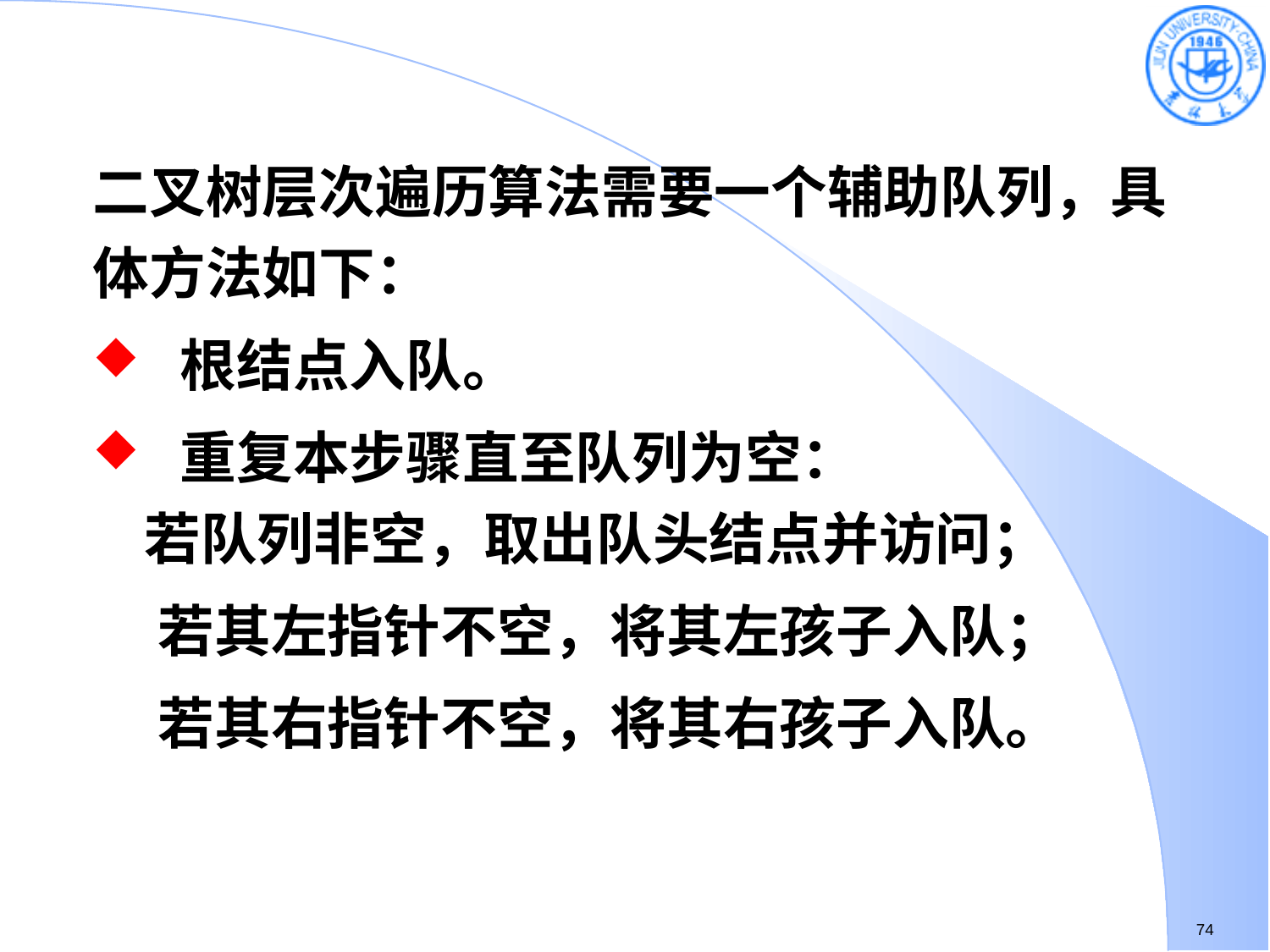

二叉树层次遍历算法需要一个辅助队列，具体方法如下：
  根结点入队。
  重复本步骤直至队列为空：
    若队列非空，取出队头结点并访问；
    若其左指针不空，将其左孩子入队；
    若其右指针不空，将其右孩子入队。